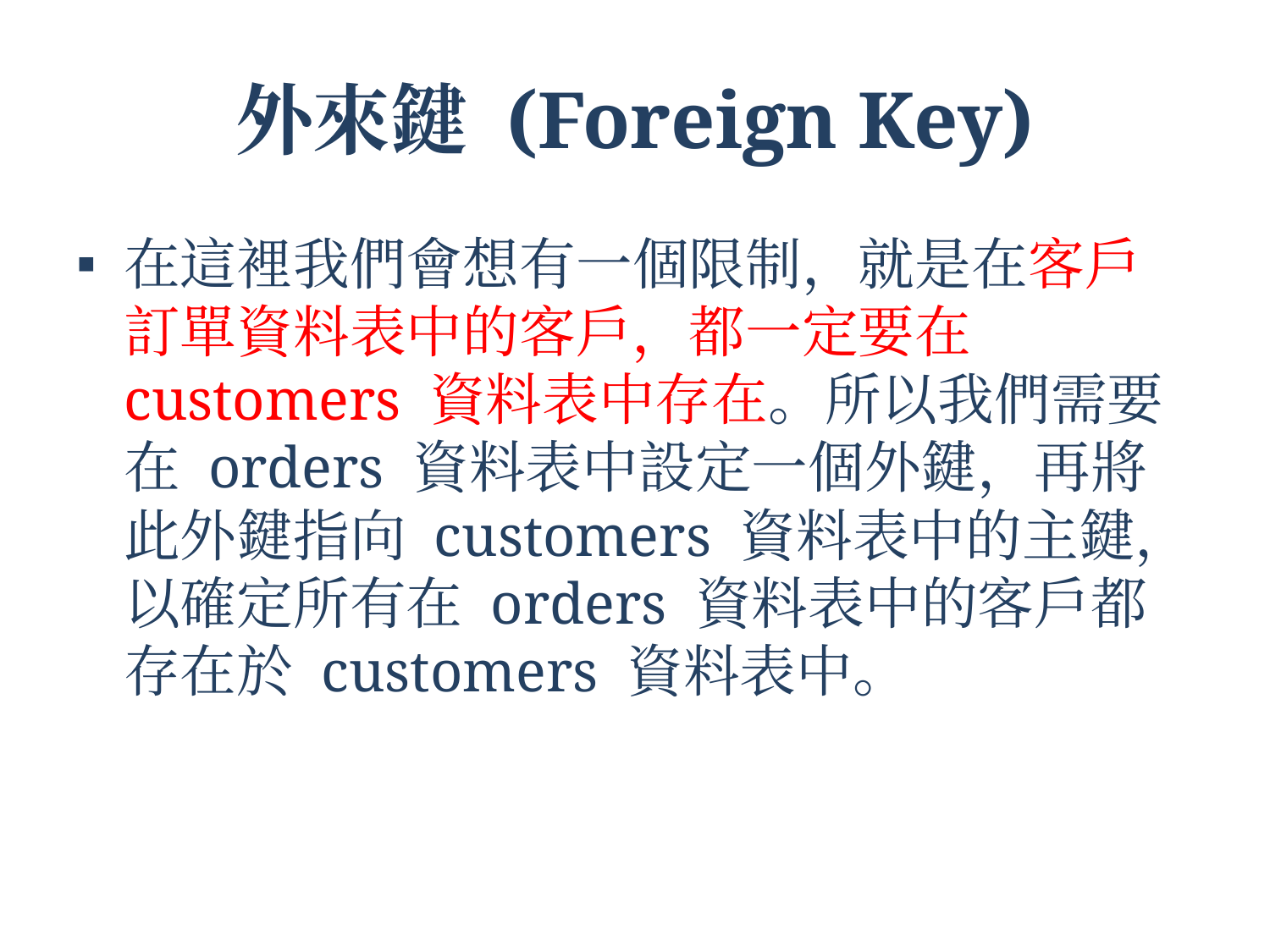

# 外來鍵 (Foreign Key)
在這裡我們會想有一個限制，就是在客戶訂單資料表中的客戶，都一定要在 customers 資料表中存在。所以我們需要在 orders 資料表中設定一個外鍵，再將此外鍵指向 customers 資料表中的主鍵，以確定所有在 orders 資料表中的客戶都存在於 customers 資料表中。